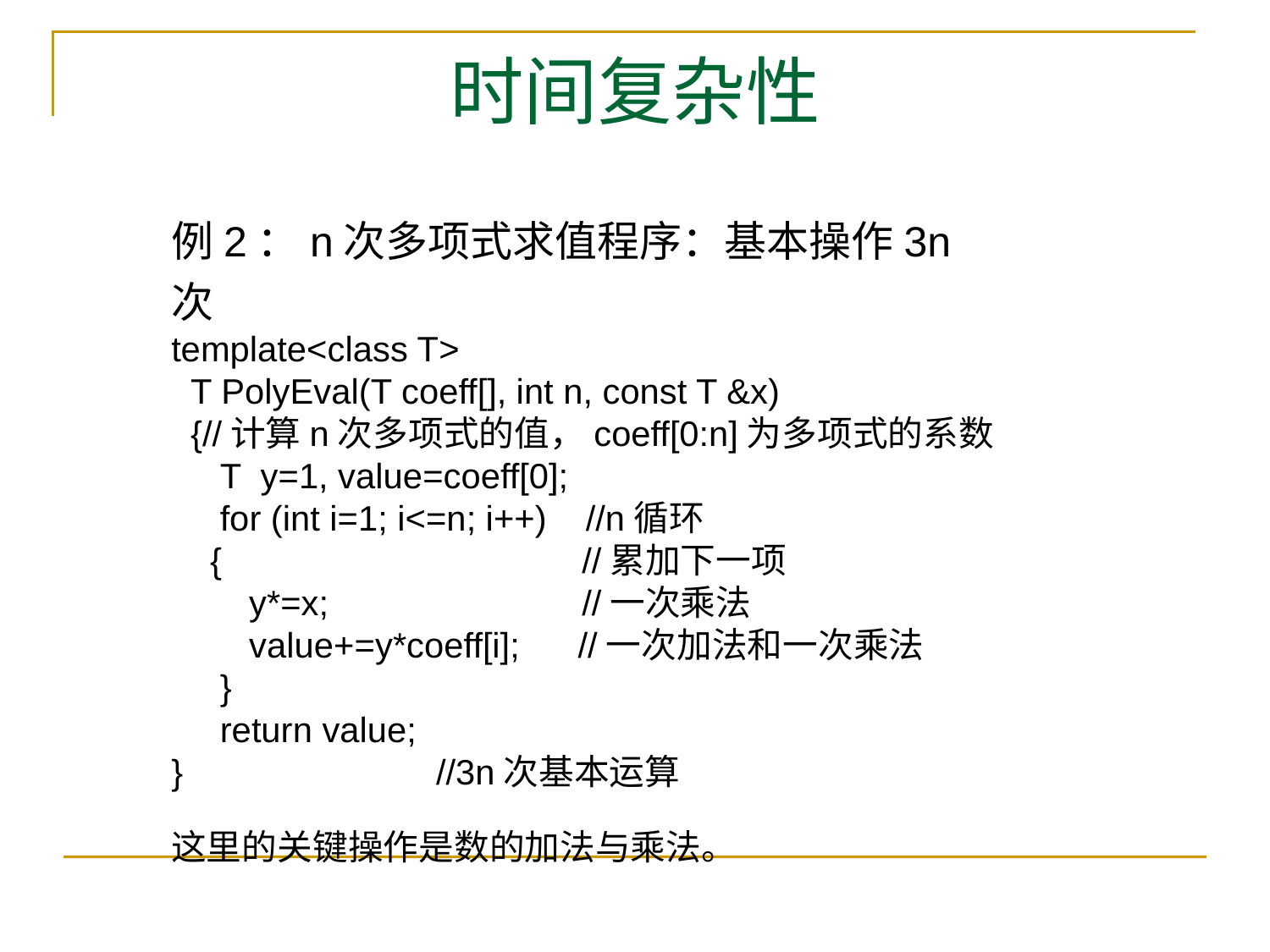

# 时间复杂性
例2：n次多项式求值程序：基本操作3n次
template<class T>
  T PolyEval(T coeff[], int n, const T &x)
  {//计算n次多项式的值，coeff[0:n]为多项式的系数
     T  y=1, value=coeff[0];
     for (int i=1; i<=n; i++)    //n循环
    {                                     //累加下一项
        y*=x;                          //一次乘法
        value+=y*coeff[i];      //一次加法和一次乘法
     }
     return value;
}                          //3n次基本运算

这里的关键操作是数的加法与乘法。